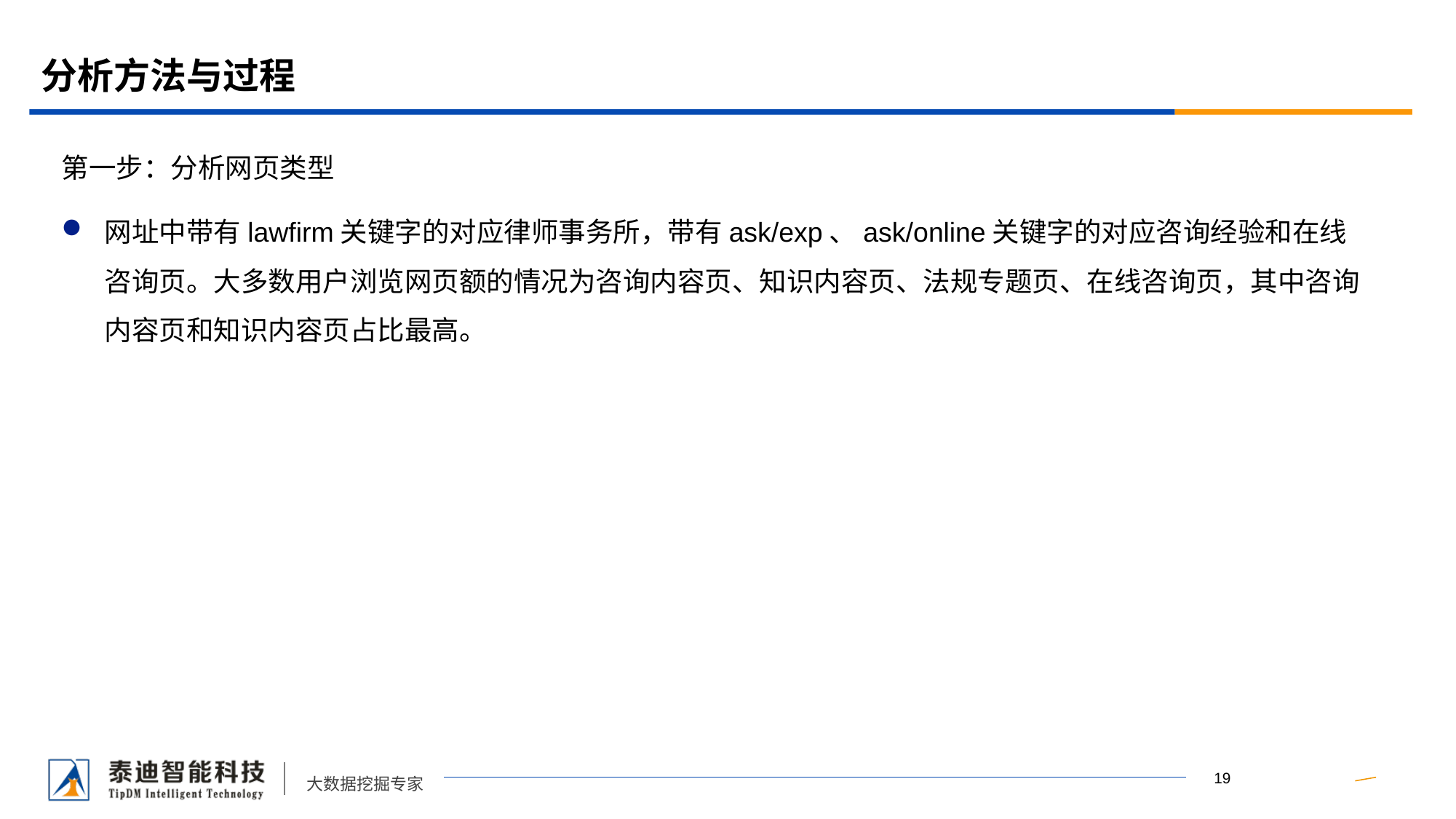

# 分析方法与过程
第一步：分析网页类型
网址中带有lawfirm关键字的对应律师事务所，带有ask/exp、ask/online关键字的对应咨询经验和在线咨询页。大多数用户浏览网页额的情况为咨询内容页、知识内容页、法规专题页、在线咨询页，其中咨询内容页和知识内容页占比最高。